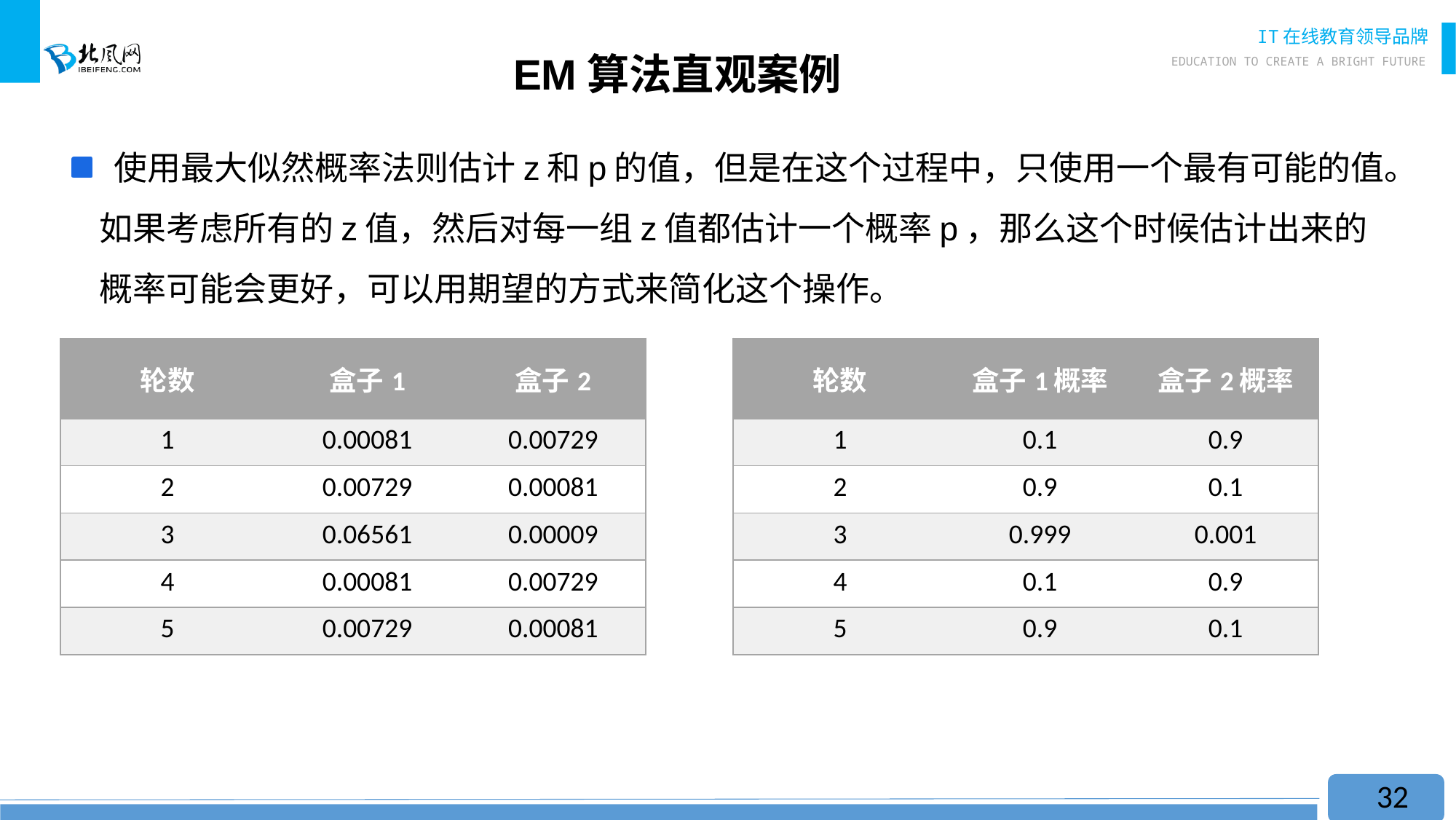

# EM算法直观案例
 使用最大似然概率法则估计z和p的值，但是在这个过程中，只使用一个最有可能的值。如果考虑所有的z值，然后对每一组z值都估计一个概率p，那么这个时候估计出来的概率可能会更好，可以用期望的方式来简化这个操作。
| 轮数 | 盒子1 | 盒子2 |
| --- | --- | --- |
| 1 | 0.00081 | 0.00729 |
| 2 | 0.00729 | 0.00081 |
| 3 | 0.06561 | 0.00009 |
| 4 | 0.00081 | 0.00729 |
| 5 | 0.00729 | 0.00081 |
| 轮数 | 盒子1概率 | 盒子2概率 |
| --- | --- | --- |
| 1 | 0.1 | 0.9 |
| 2 | 0.9 | 0.1 |
| 3 | 0.999 | 0.001 |
| 4 | 0.1 | 0.9 |
| 5 | 0.9 | 0.1 |